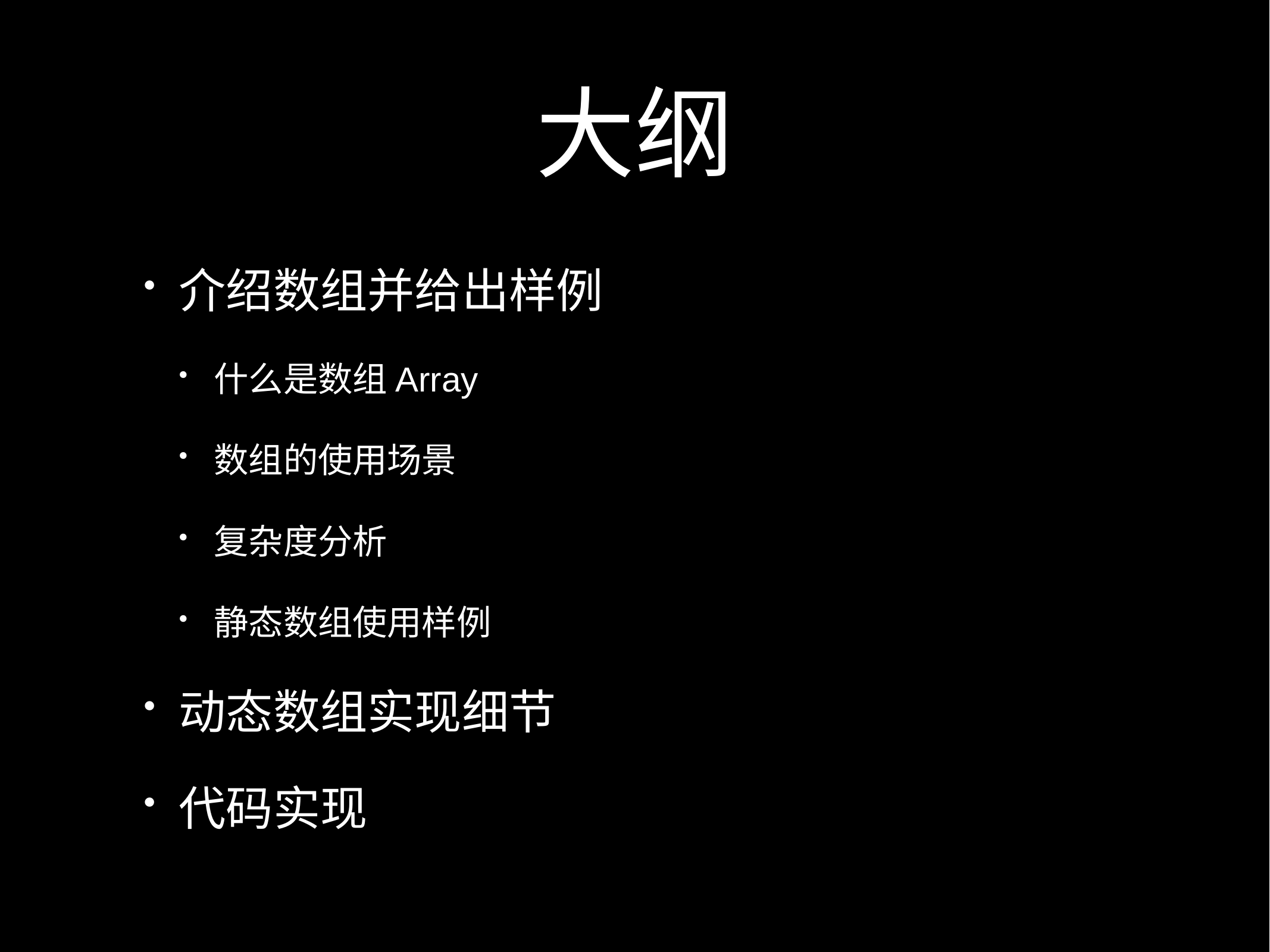

# 大纲
介绍数组并给出样例
什么是数组Array
数组的使用场景
复杂度分析
静态数组使用样例
动态数组实现细节
代码实现